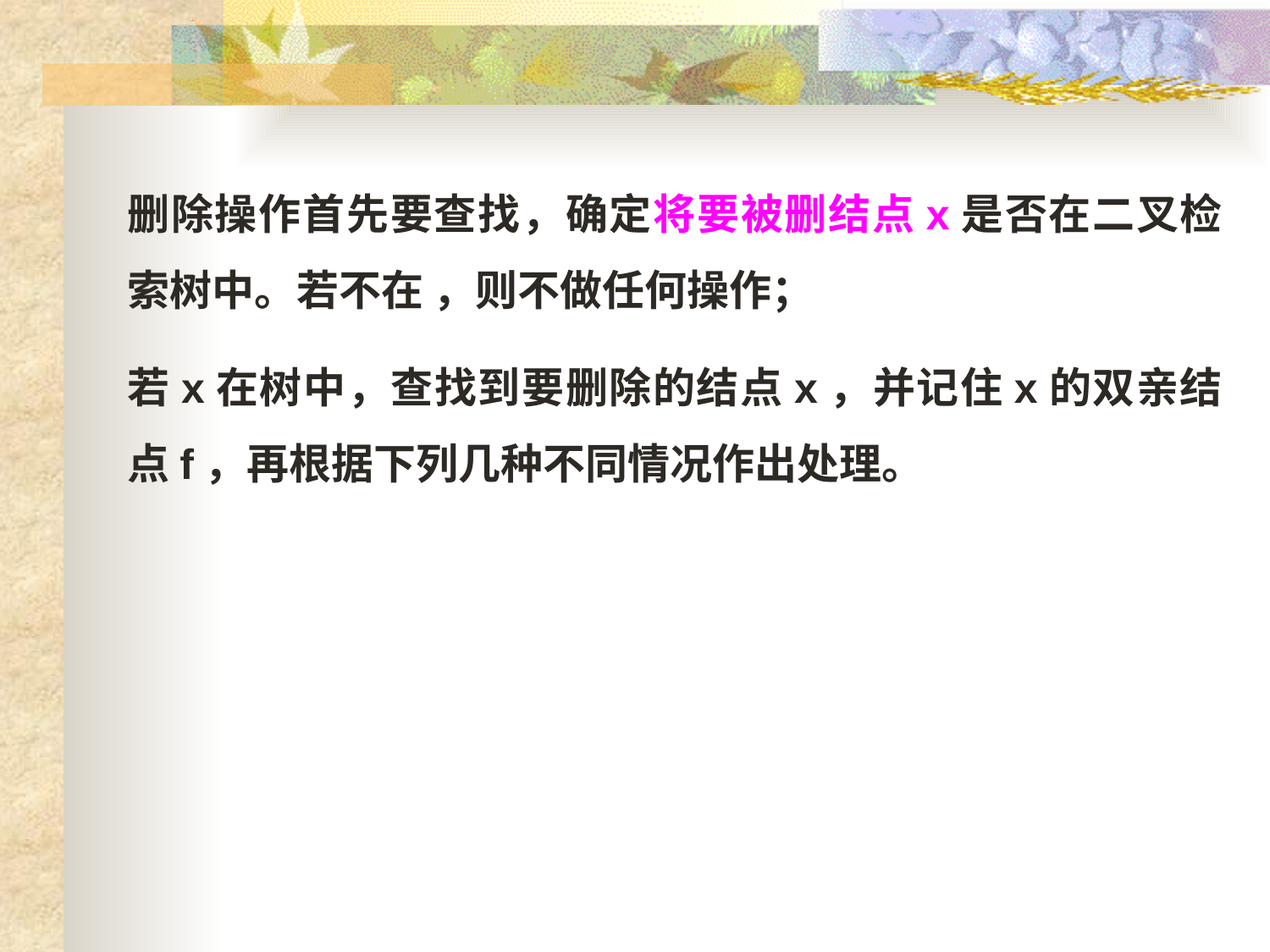

删除操作首先要查找，确定将要被删结点x是否在二叉检索树中。若不在 ，则不做任何操作；
若x在树中，查找到要删除的结点x，并记住x的双亲结点f，再根据下列几种不同情况作出处理。